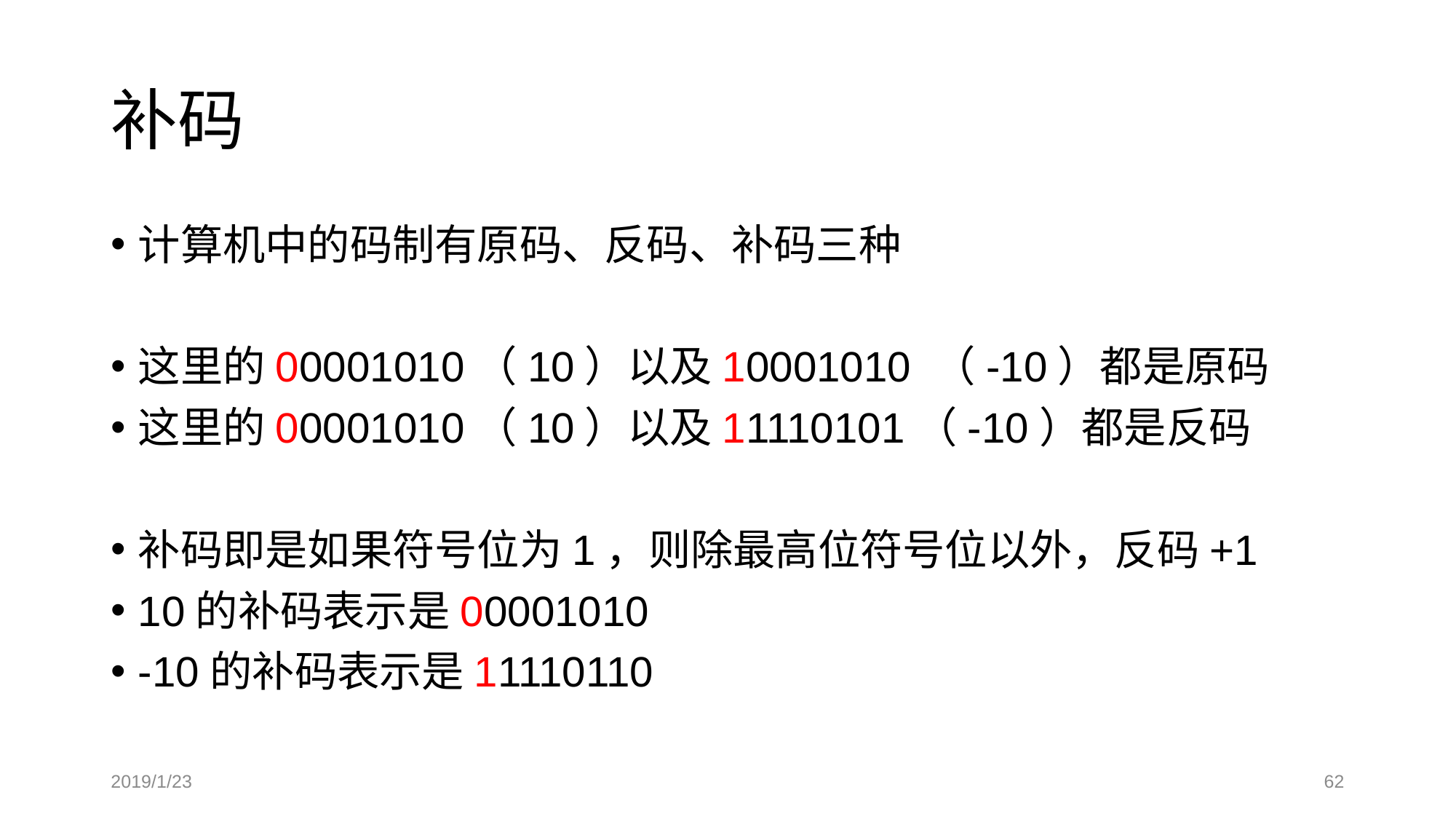

# 补码
计算机中的码制有原码、反码、补码三种

这里的00001010（10）以及10001010 （-10）都是原码
这里的00001010（10）以及11110101（-10）都是反码

补码即是如果符号位为1，则除最高位符号位以外，反码+1
10的补码表示是00001010
-10的补码表示是11110110
2019/1/23
62